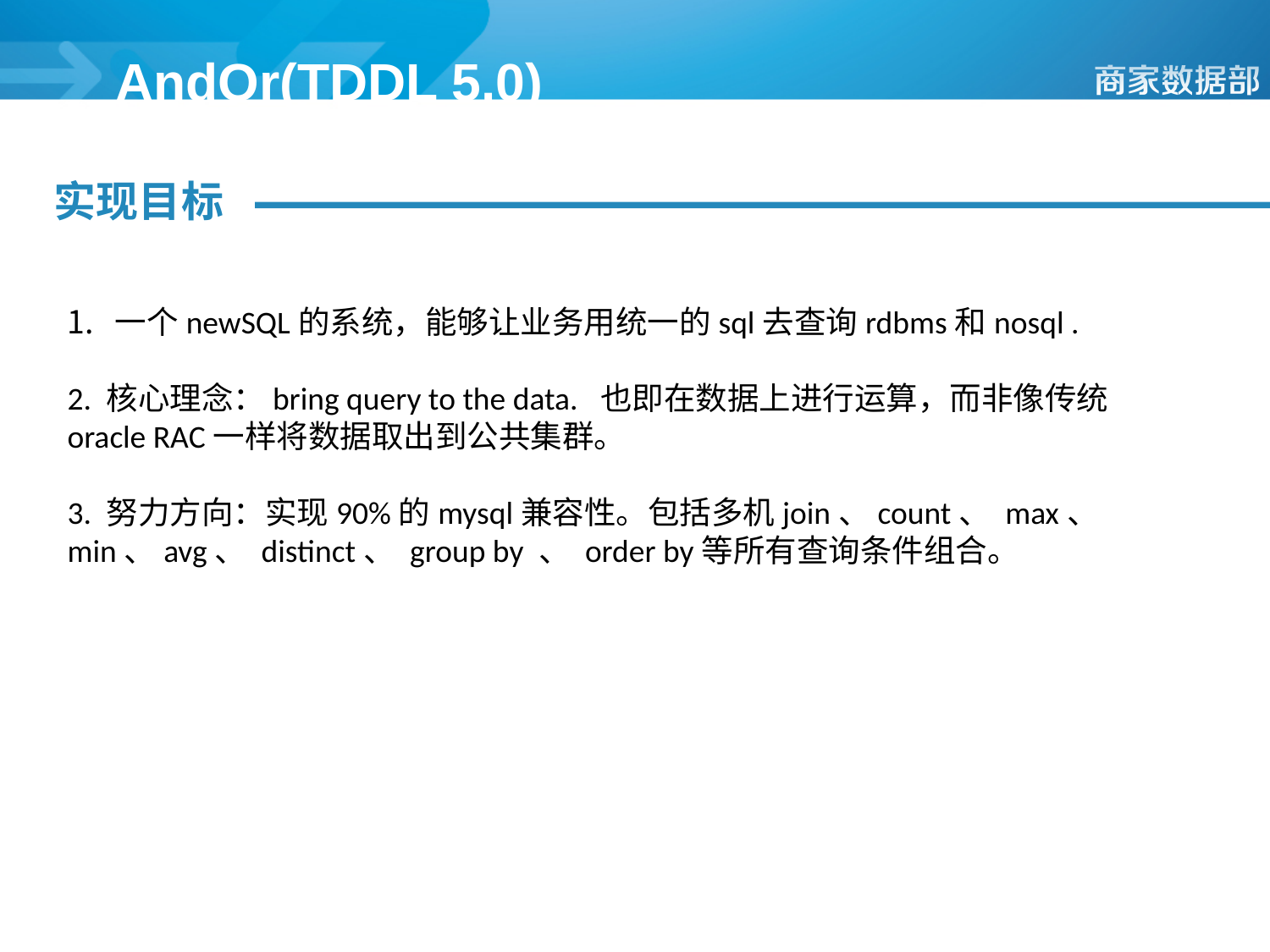

AndOr(TDDL 5.0)
实现目标

一个newSQL的系统，能够让业务用统一的sql去查询rdbms和nosql .

2. 核心理念：bring query to the data.  也即在数据上进行运算，而非像传统oracle RAC一样将数据取出到公共集群。

3. 努力方向：实现90%的mysql兼容性。包括多机join、count、 max、 min、avg、 distinct、 group by 、 order by等所有查询条件组合。